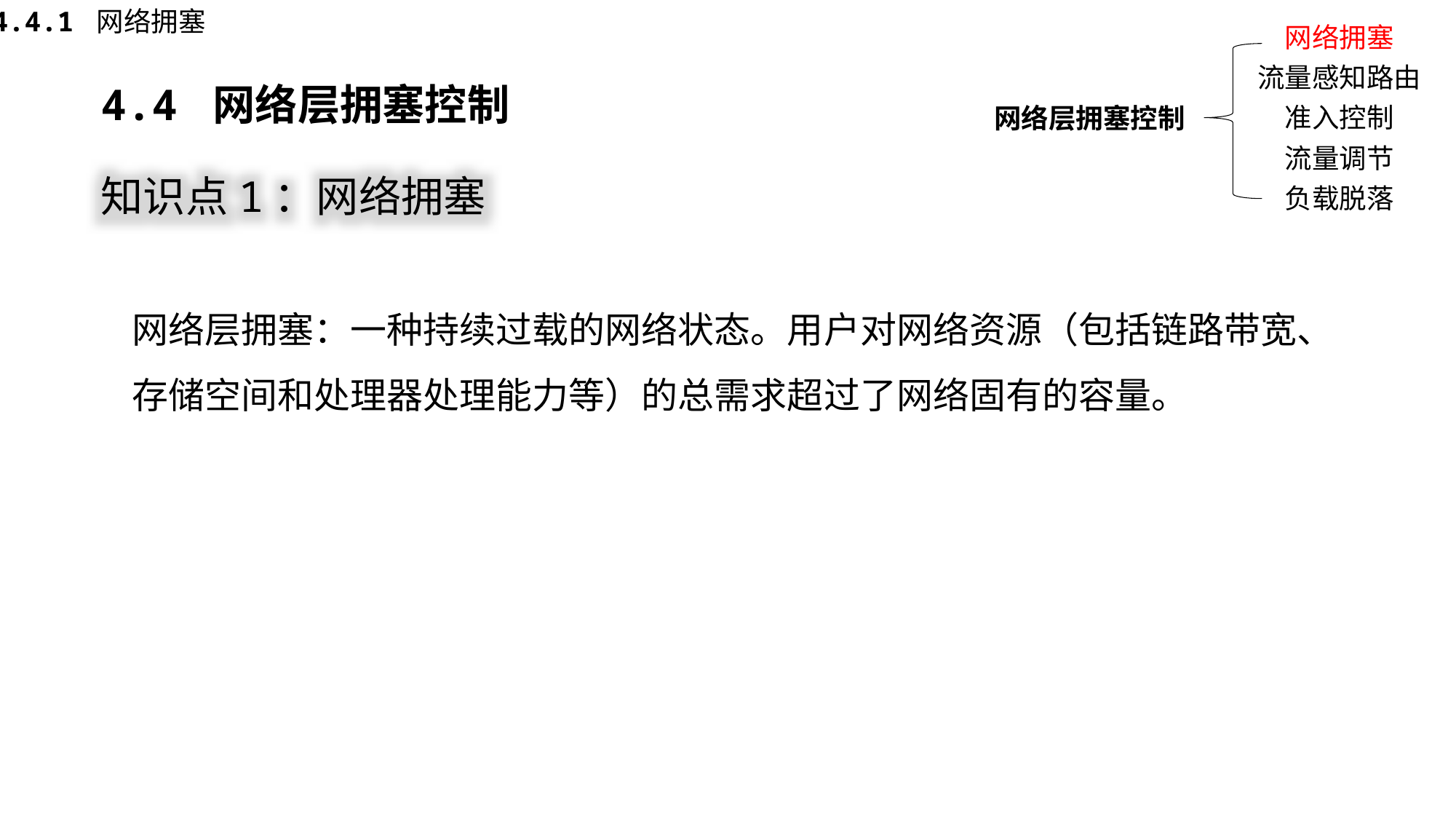

4.4.1 网络拥塞
网络拥塞

流量感知路由
网络层拥塞控制
准入控制
流量调节
负载脱落
4.4 网络层拥塞控制
知识点1：网络拥塞
网络层拥塞：一种持续过载的网络状态。用户对网络资源（包括链路带宽、存储空间和处理器处理能力等）的总需求超过了网络固有的容量。